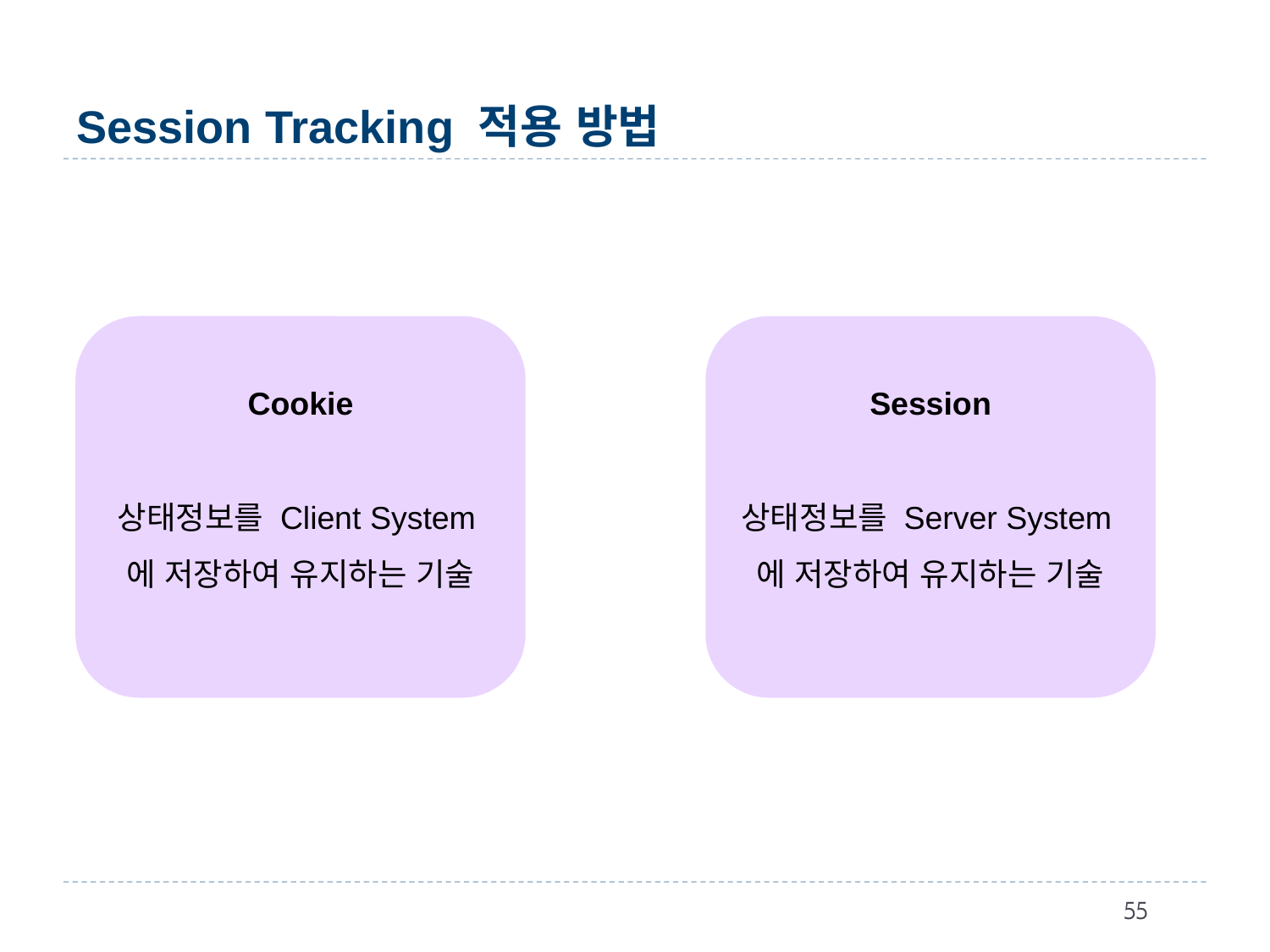

# Session Tracking 적용 방법

Cookie

상태정보를 Client System에 저장하여 유지하는 기술

Session

상태정보를 Server System에 저장하여 유지하는 기술

55